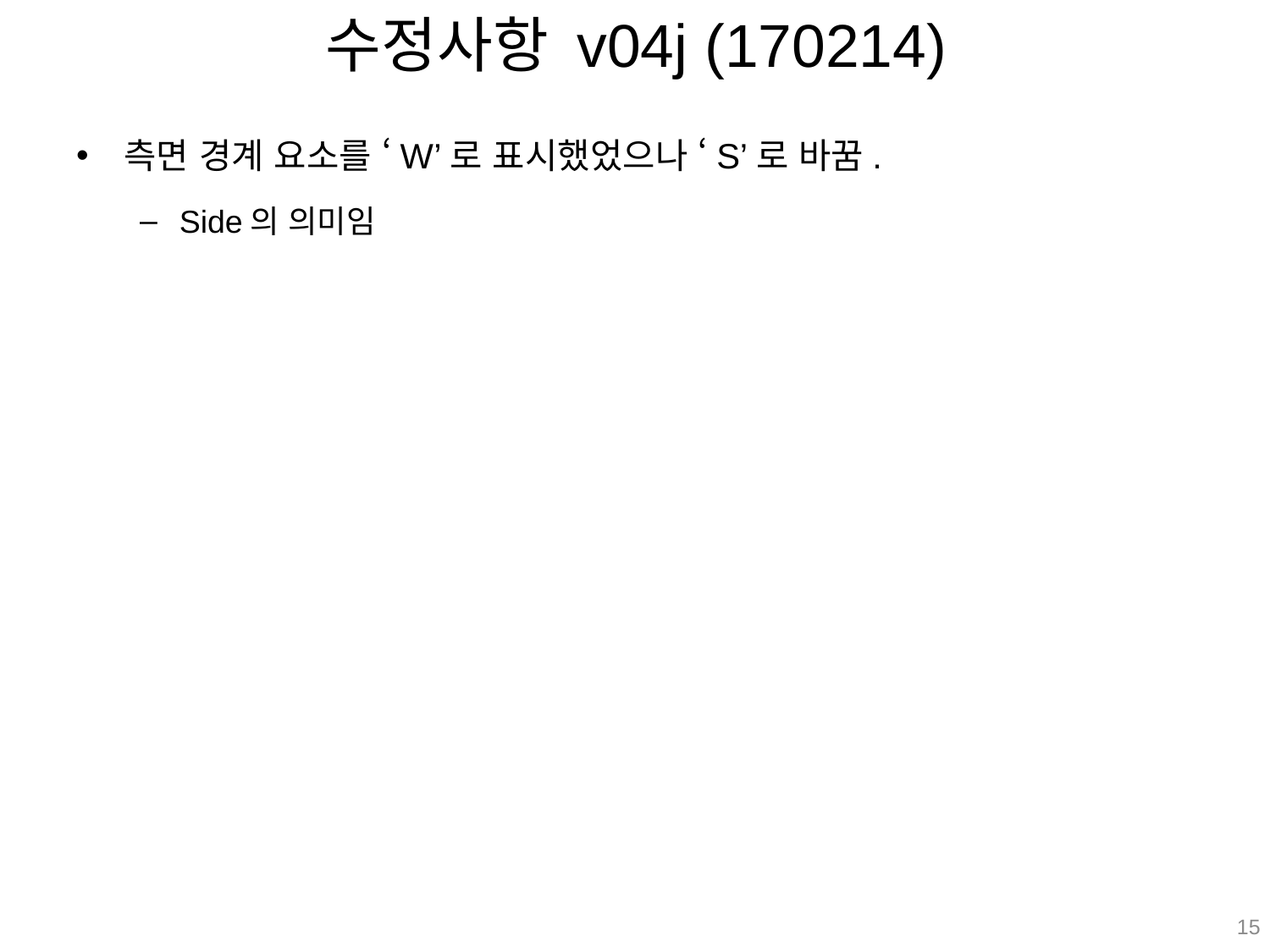

# 수정사항 v04j (170214)
측면 경계 요소를 ‘W’로 표시했었으나 ‘S’로 바꿈.
Side의 의미임
15